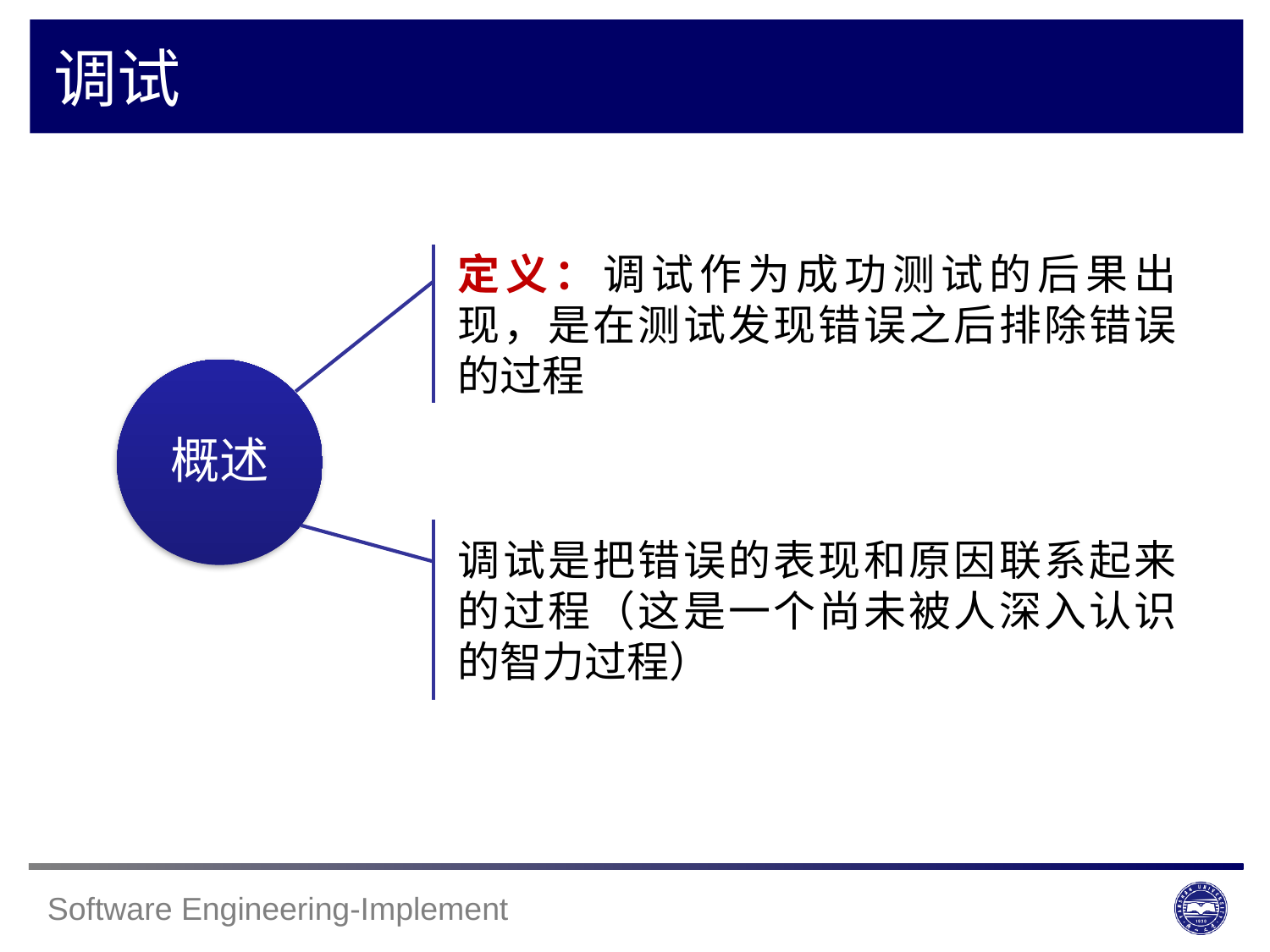

调试
定义：调试作为成功测试的后果出现，是在测试发现错误之后排除错误的过程

概述
调试是把错误的表现和原因联系起来的过程（这是一个尚未被人深入认识的智力过程）